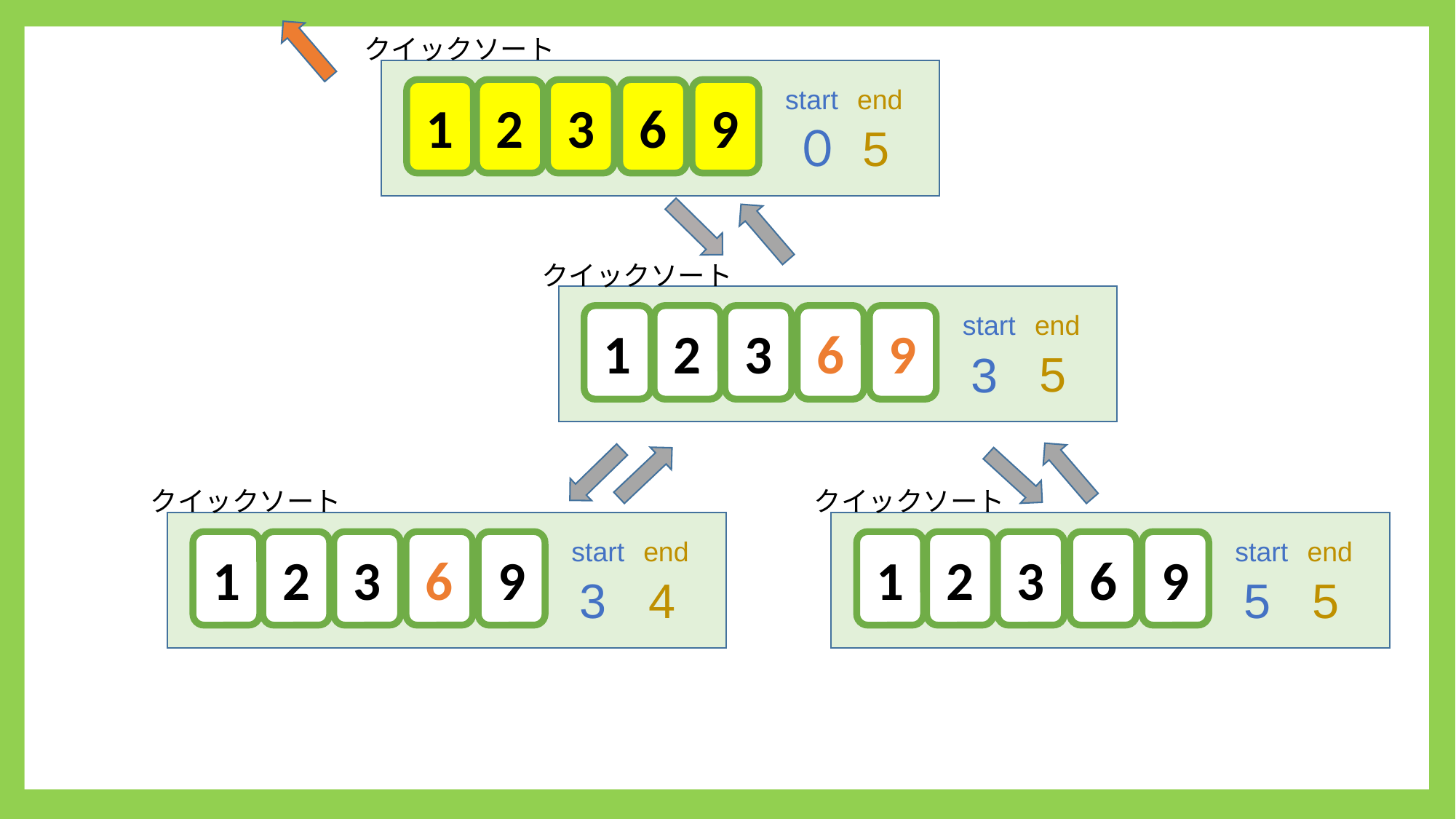

クイックソート

start
end
1
2
3
6
9
5
０

クイックソート

start
end
1
2
3
6
9
5
3

クイックソート
クイックソート

start
end
start
end
1
2
3
6
9
1
2
3
6
9
4
5
3
5